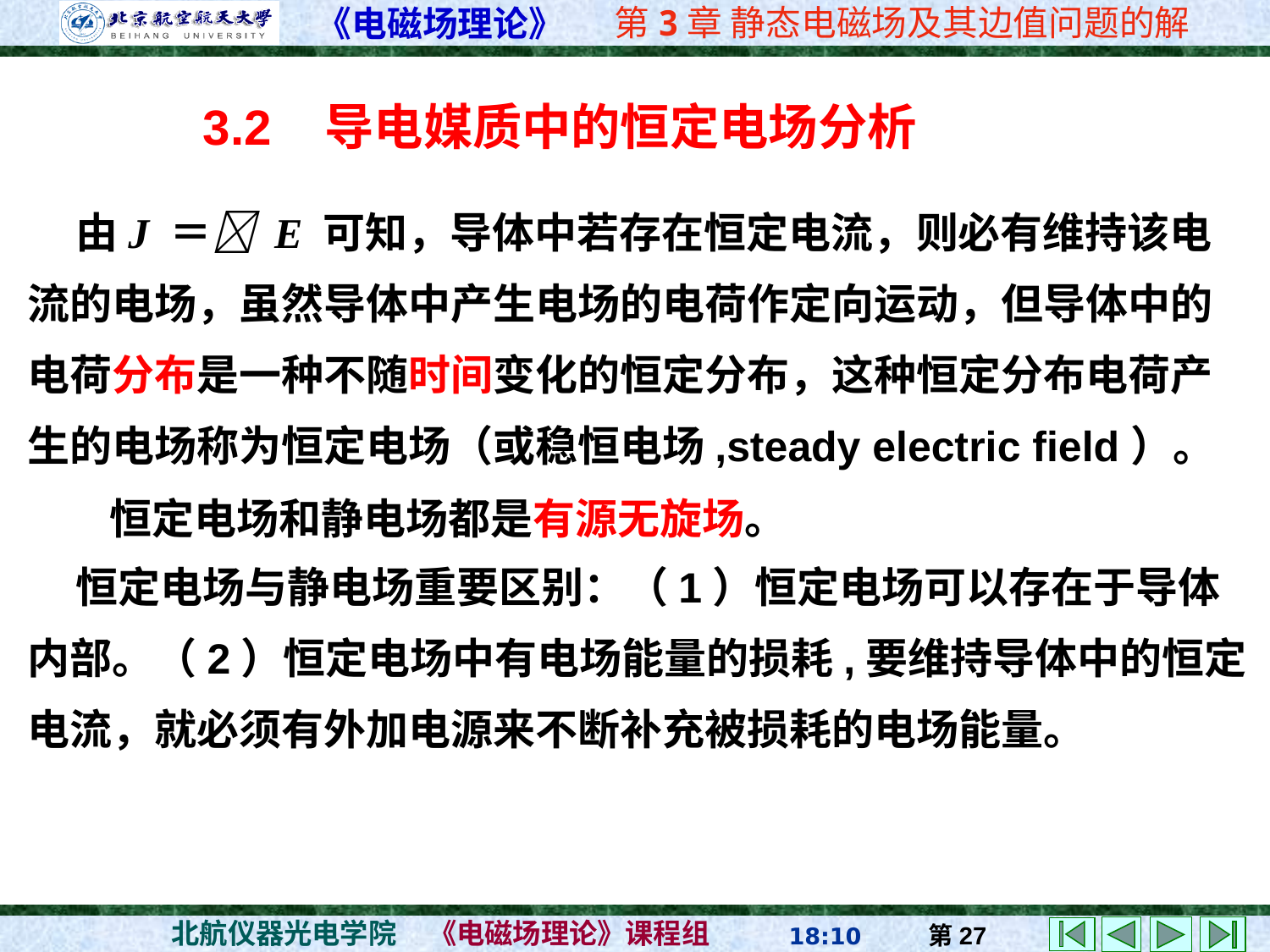

# 3.2   导电媒质中的恒定电场分析
    由J ＝σ E 可知，导体中若存在恒定电流，则必有维持该电流的电场，虽然导体中产生电场的电荷作定向运动，但导体中的电荷分布是一种不随时间变化的恒定分布，这种恒定分布电荷产生的电场称为恒定电场（或稳恒电场,steady electric field）。
恒定电场和静电场都是有源无旋场。
    恒定电场与静电场重要区别：（1）恒定电场可以存在于导体内部。（2）恒定电场中有电场能量的损耗,要维持导体中的恒定电流，就必须有外加电源来不断补充被损耗的电场能量。